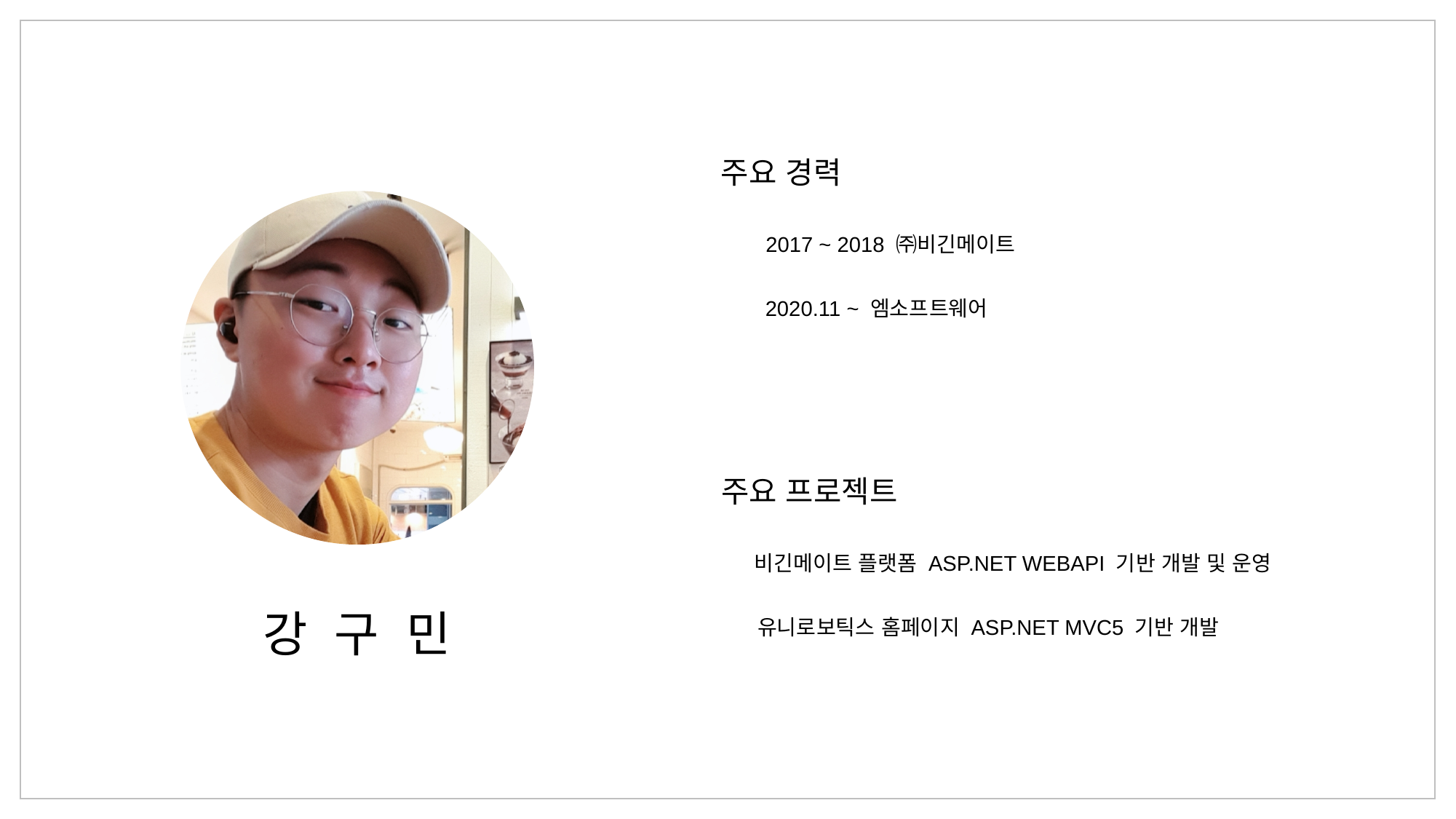

주요 경력

2017 ~ 2018 ㈜비긴메이트
2020.11 ~ 엠소프트웨어
주요 프로젝트
비긴메이트 플랫폼 ASP.NET WEBAPI 기반 개발 및 운영
강  구  민
유니로보틱스 홈페이지 ASP.NET MVC5 기반 개발